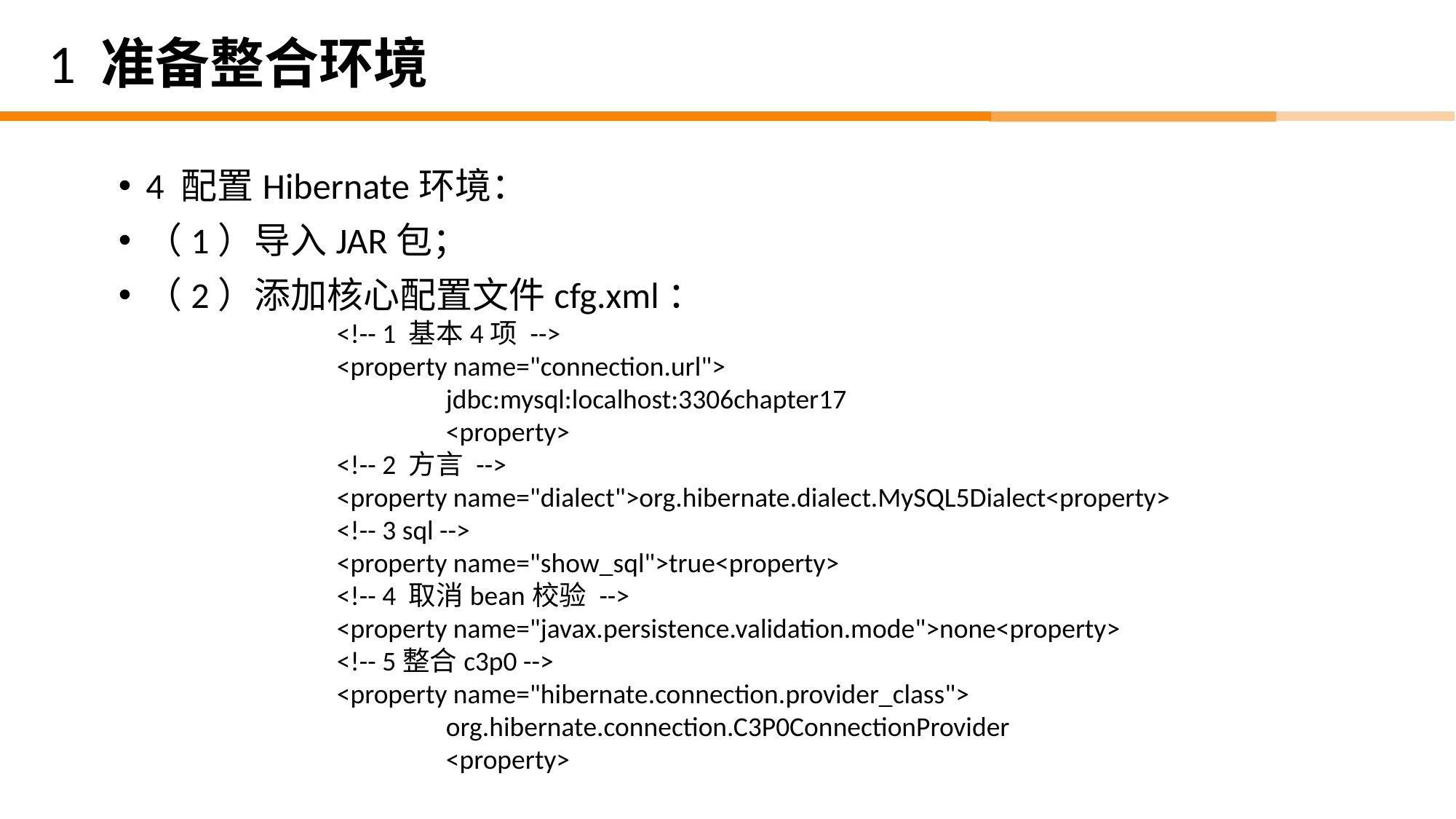

# 1 准备整合环境
4 配置Hibernate环境：
（1）导入JAR包；
（2）添加核心配置文件cfg.xml：
		<!-- 1 基本4项 -->
		<property name="connection.url">
			jdbc:mysql:localhost:3306chapter17
 			<property>
		<!-- 2 方言 -->
		<property name="dialect">org.hibernate.dialect.MySQL5Dialect<property>
		<!-- 3 sql -->
		<property name="show_sql">true<property>
		<!-- 4 取消bean校验 -->
		<property name="javax.persistence.validation.mode">none<property>
		<!-- 5整合c3p0 -->
		<property name="hibernate.connection.provider_class">
			org.hibernate.connection.C3P0ConnectionProvider
 			<property>